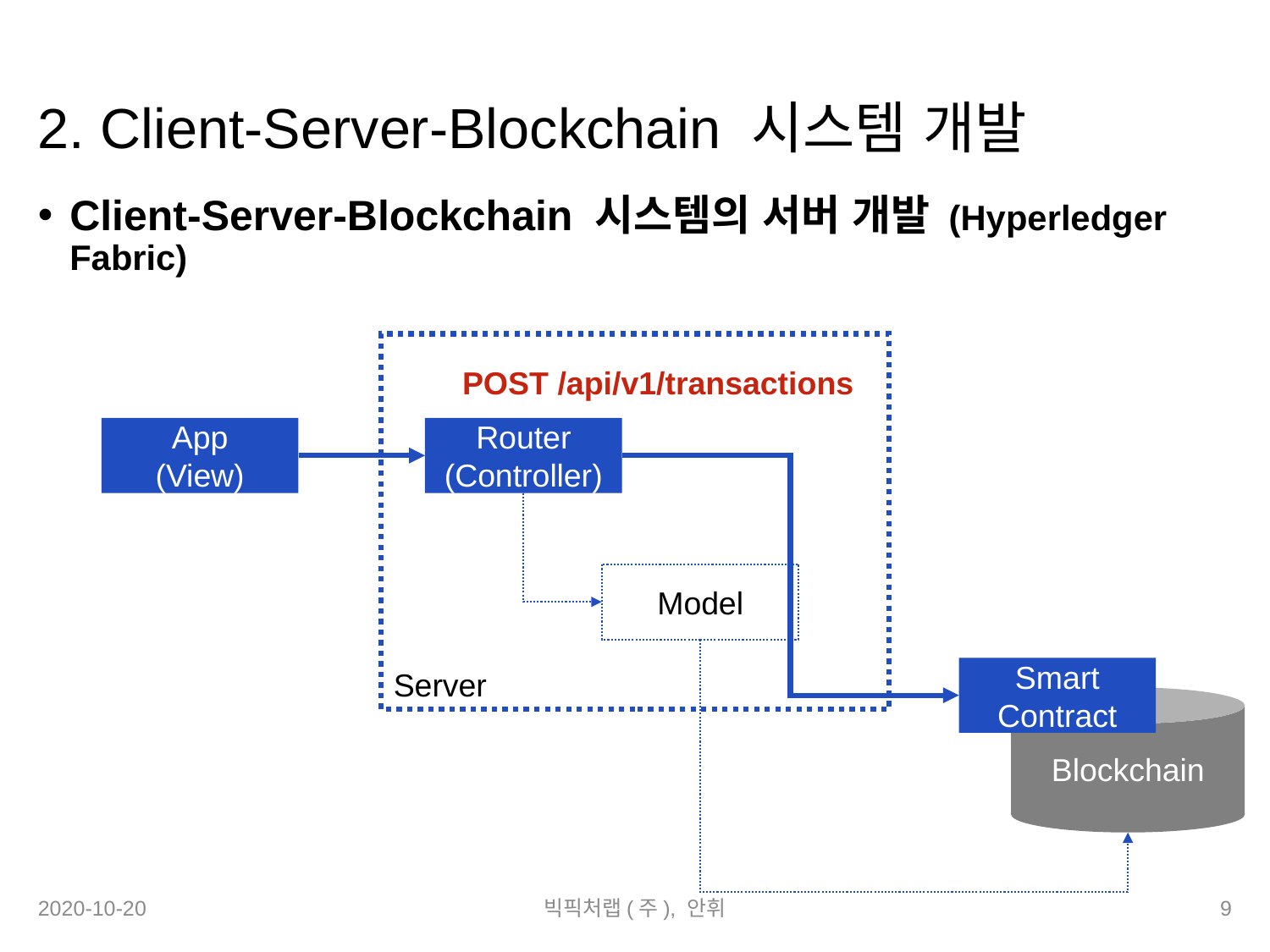

# 2. Client-Server-Blockchain 시스템 개발
Client-Server-Blockchain 시스템의 서버 개발 (Hyperledger Fabric)
Server
POST /api/v1/transactions
App
(View)
Router
(Controller)
Model
Smart Contract
Blockchain
9
2020-10-20
빅픽처랩(주), 안휘